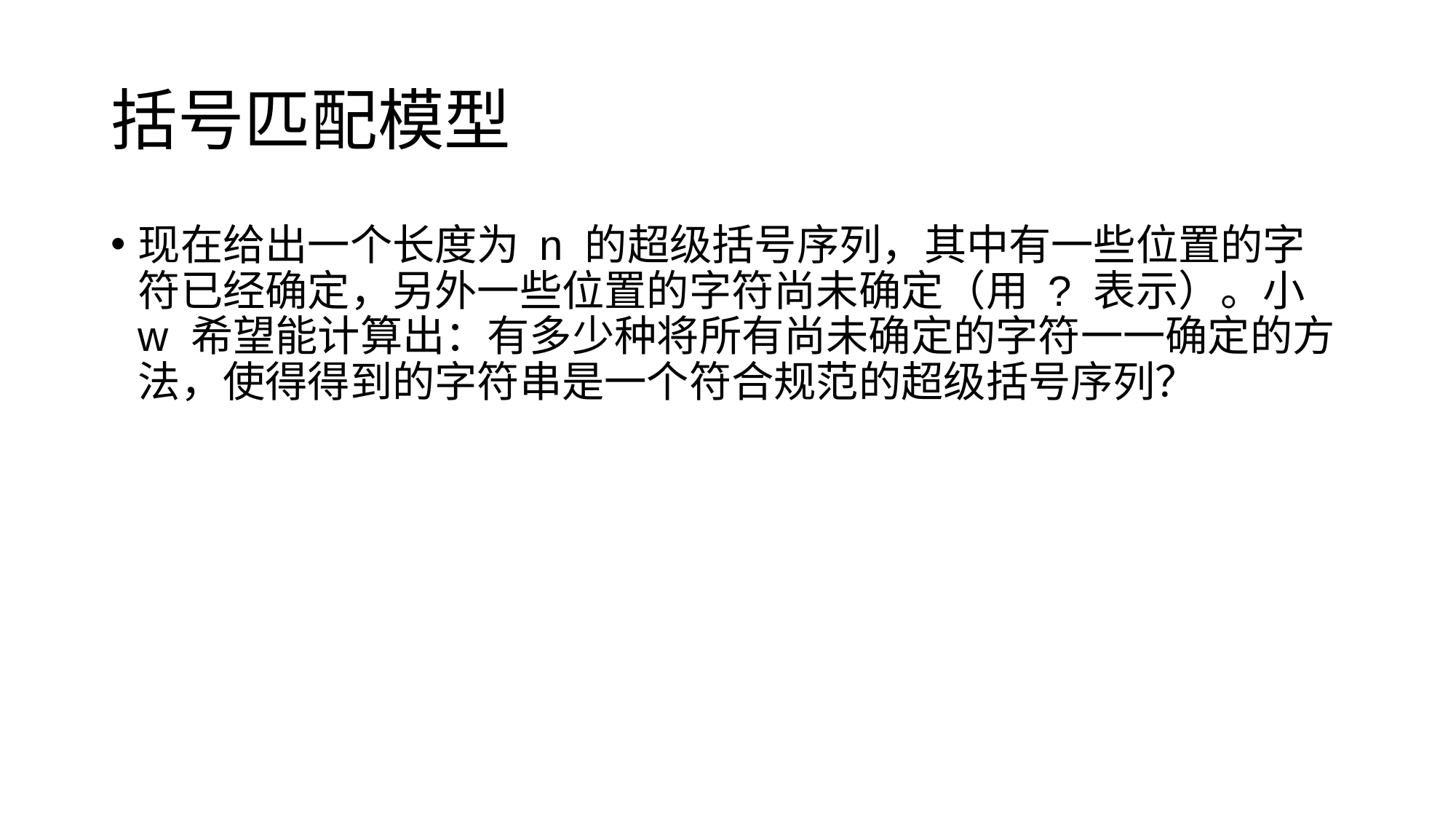

# 括号匹配模型
现在给出一个长度为 n 的超级括号序列，其中有一些位置的字符已经确定，另外一些位置的字符尚未确定（用 ? 表示）。小 w 希望能计算出：有多少种将所有尚未确定的字符一一确定的方法，使得得到的字符串是一个符合规范的超级括号序列？